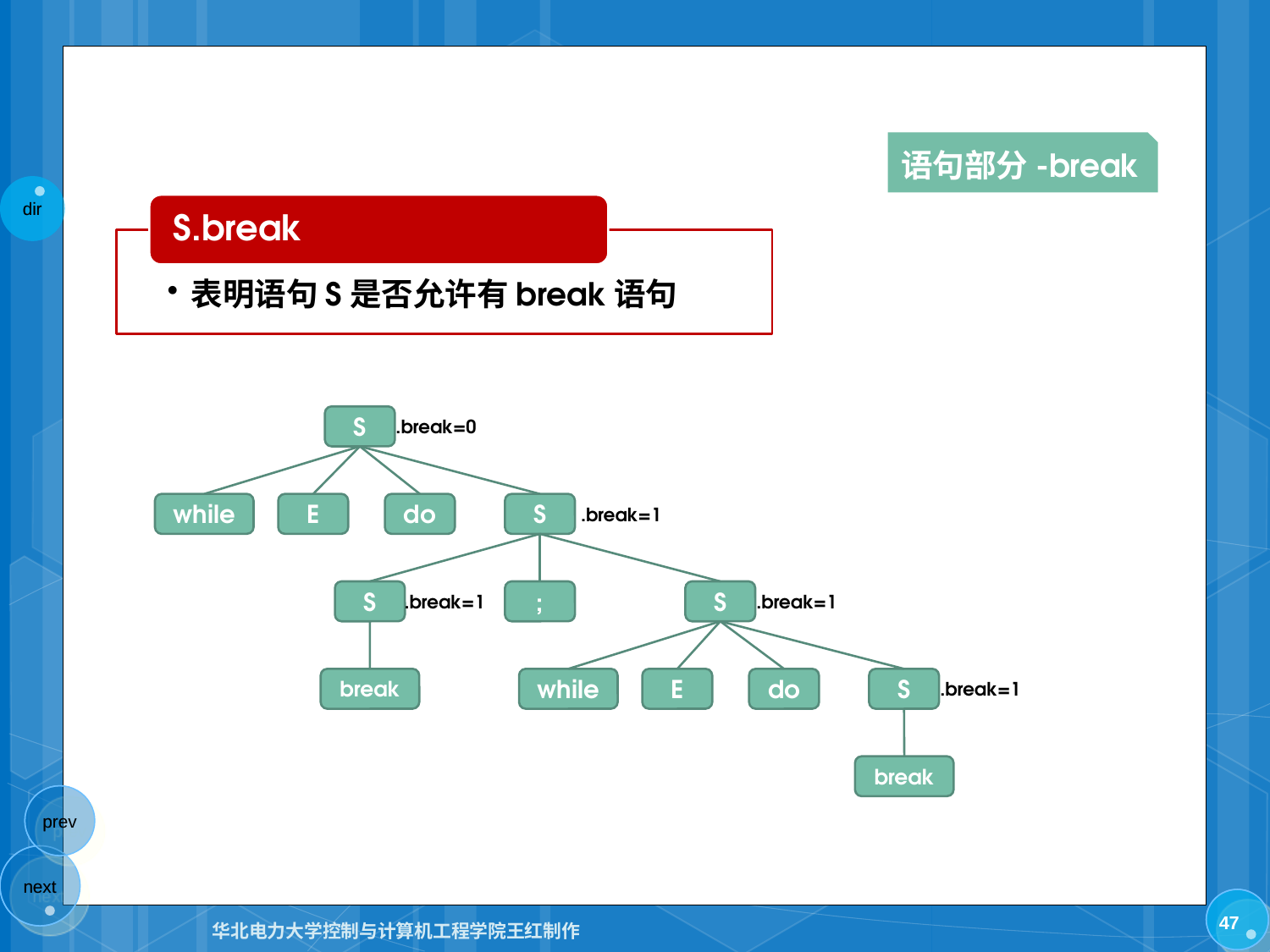

语句部分-break
表明语句S是否允许有break语句
S.break
.break=0
S
while
E
do
S
.break=1
S
.break=1
;
S
.break=1
break
while
E
do
S
.break=1
break
47
华北电力大学控制与计算机工程学院王红制作